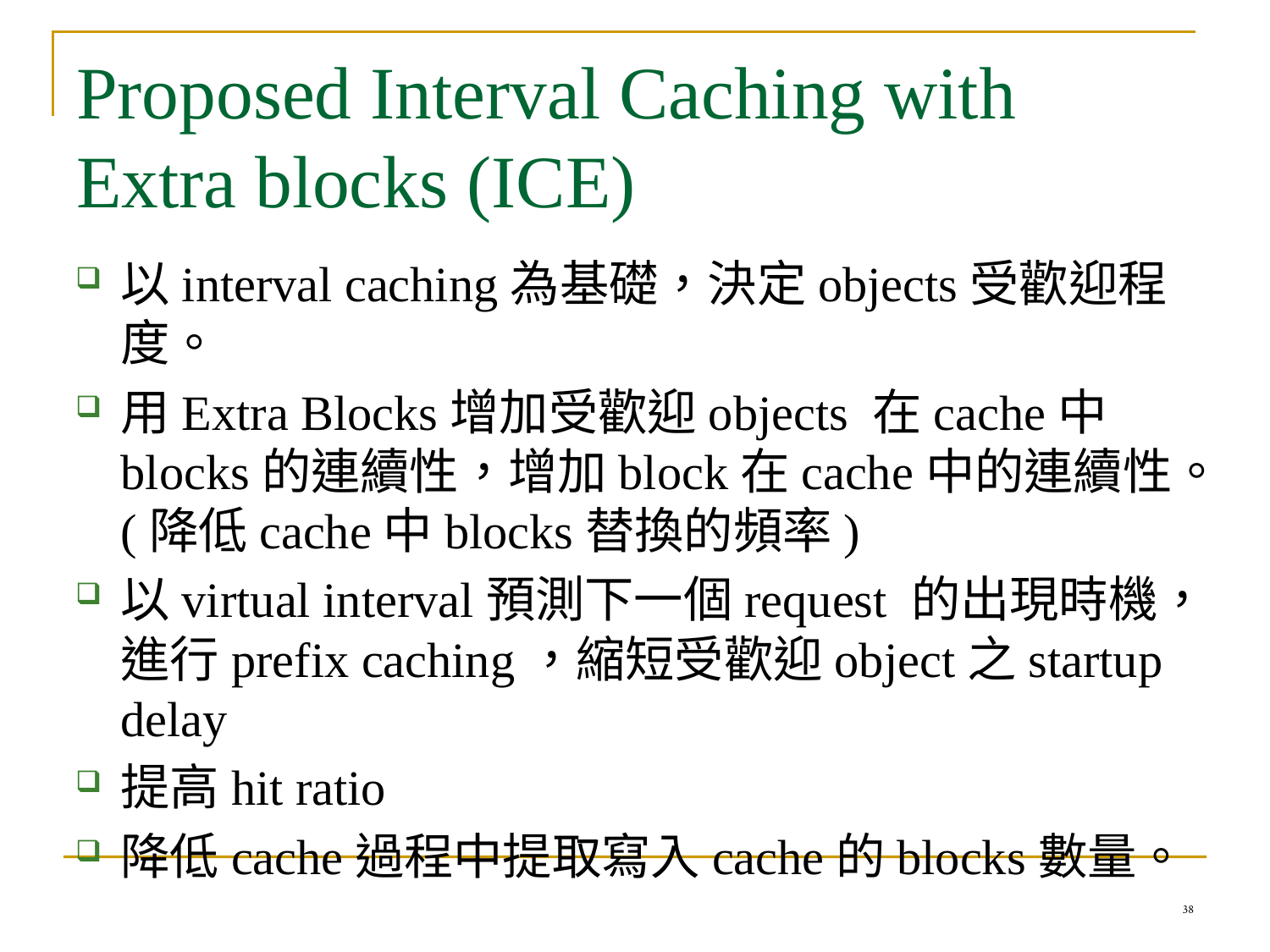

# Proposed Interval Caching with Extra blocks (ICE)
以interval caching為基礎，決定objects受歡迎程度。
用Extra Blocks增加受歡迎objects 在cache中blocks的連續性，增加block在cache中的連續性。(降低cache中blocks替換的頻率)
以virtual interval預測下一個request 的出現時機，進行prefix caching，縮短受歡迎object之startup delay
提高hit ratio
降低cache過程中提取寫入cache的blocks數量。

38